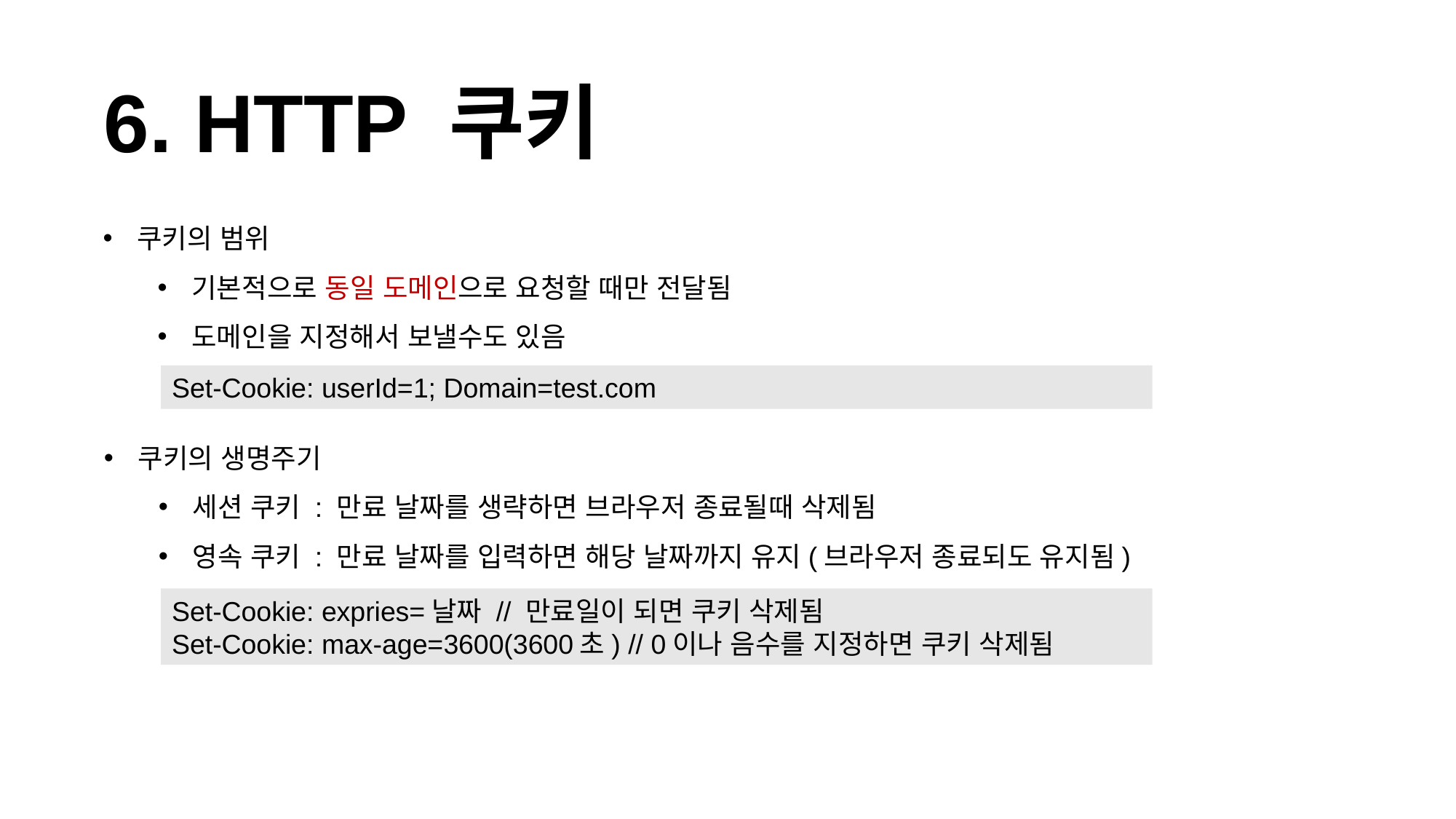

6. HTTP 쿠키
쿠키의 범위
기본적으로 동일 도메인으로 요청할 때만 전달됨
도메인을 지정해서 보낼수도 있음
Set-Cookie: userId=1; Domain=test.com
쿠키의 생명주기
세션 쿠키 : 만료 날짜를 생략하면 브라우저 종료될때 삭제됨
영속 쿠키 : 만료 날짜를 입력하면 해당 날짜까지 유지(브라우저 종료되도 유지됨)
Set-Cookie: expries=날짜 // 만료일이 되면 쿠키 삭제됨
Set-Cookie: max-age=3600(3600초) // 0이나 음수를 지정하면 쿠키 삭제됨